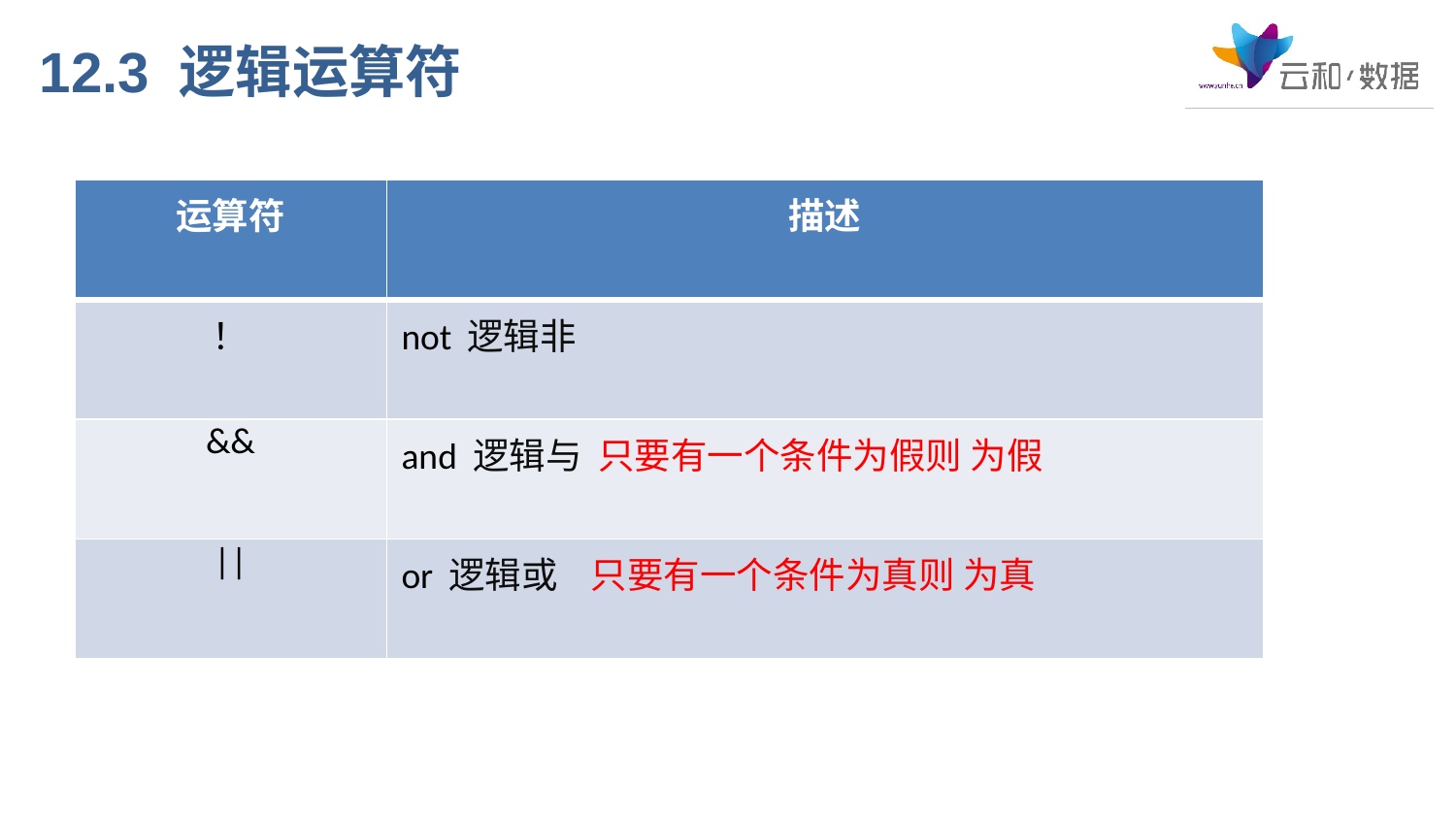

# 12.3 逻辑运算符
| 运算符 | 描述 |
| --- | --- |
| ！ | not 逻辑非 |
| && | and 逻辑与 只要有一个条件为假则 为假 |
| || | or 逻辑或 只要有一个条件为真则 为真 |
29